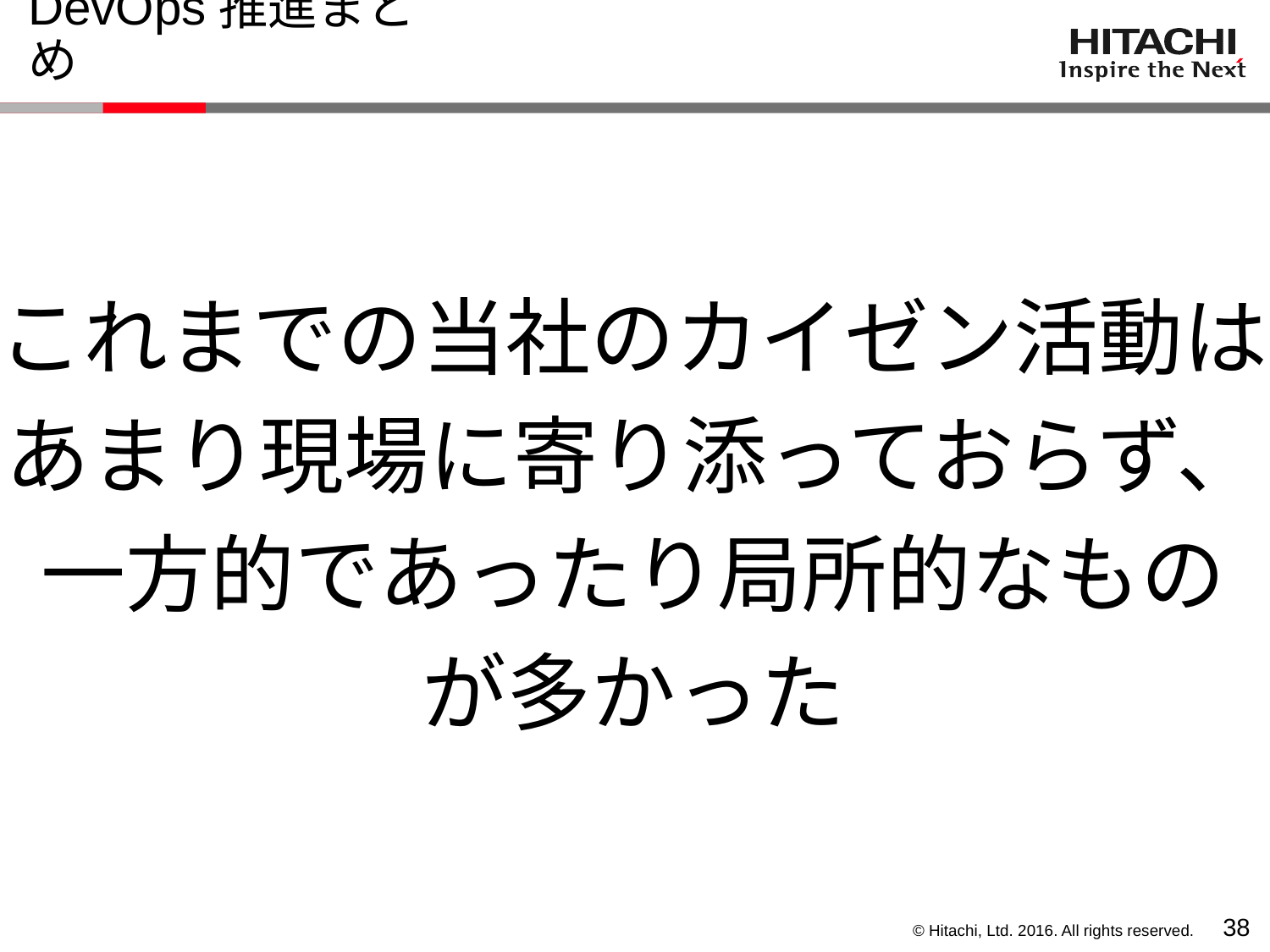

# DevOps推進まとめ
これまでの当社のカイゼン活動は
あまり現場に寄り添っておらず、
一方的であったり局所的なもの
が多かった
38